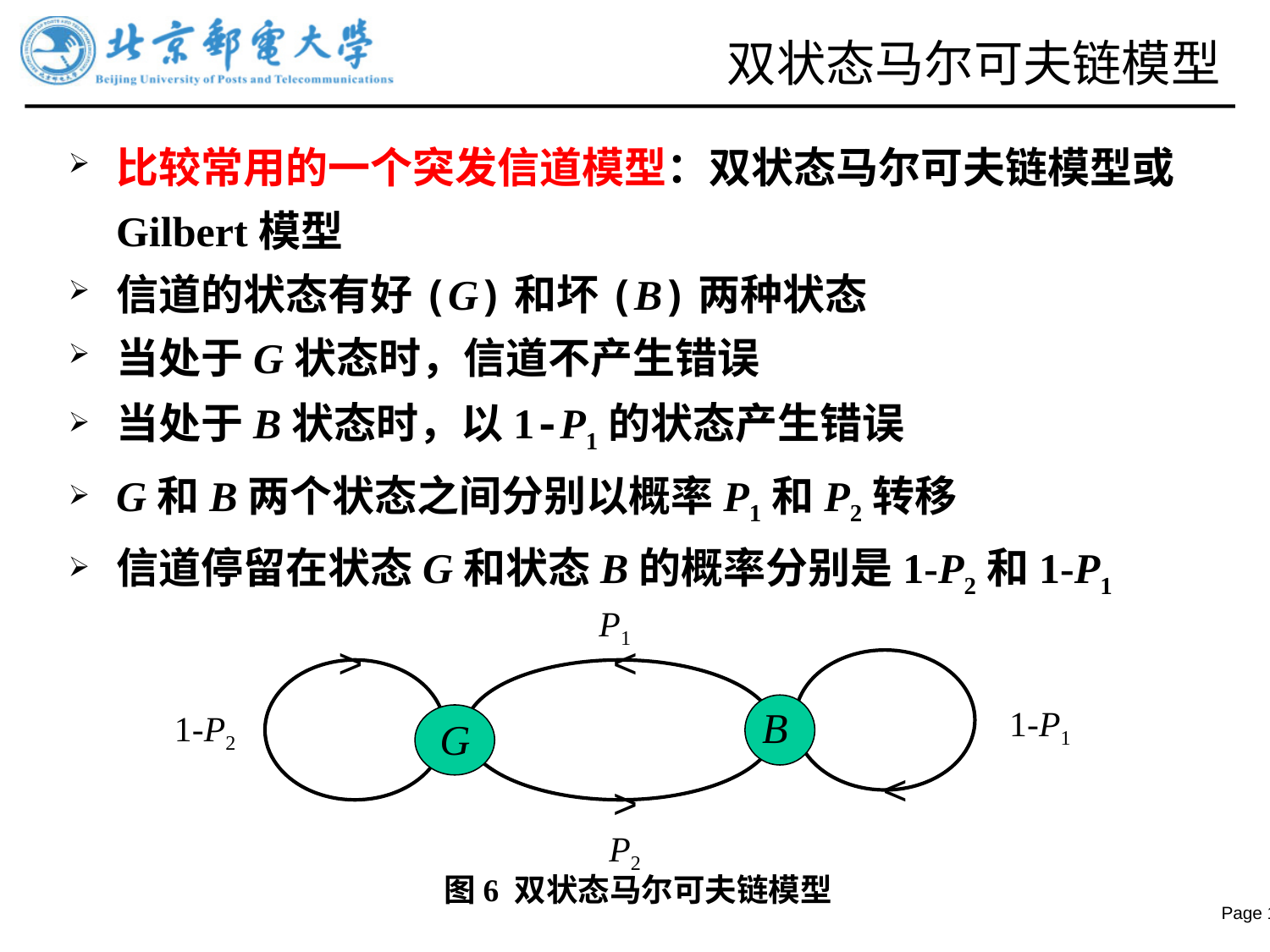

# 双状态马尔可夫链模型
比较常用的一个突发信道模型：双状态马尔可夫链模型或Gilbert模型
信道的状态有好(G)和坏(B)两种状态
当处于G状态时，信道不产生错误
当处于B状态时，以1-P1的状态产生错误
G和B两个状态之间分别以概率P1和P2转移
信道停留在状态G和状态B的概率分别是1-P2和1-P1
P1
>
<

1-P1
B

1-P2

G
<
>
P2
 图6 双状态马尔可夫链模型